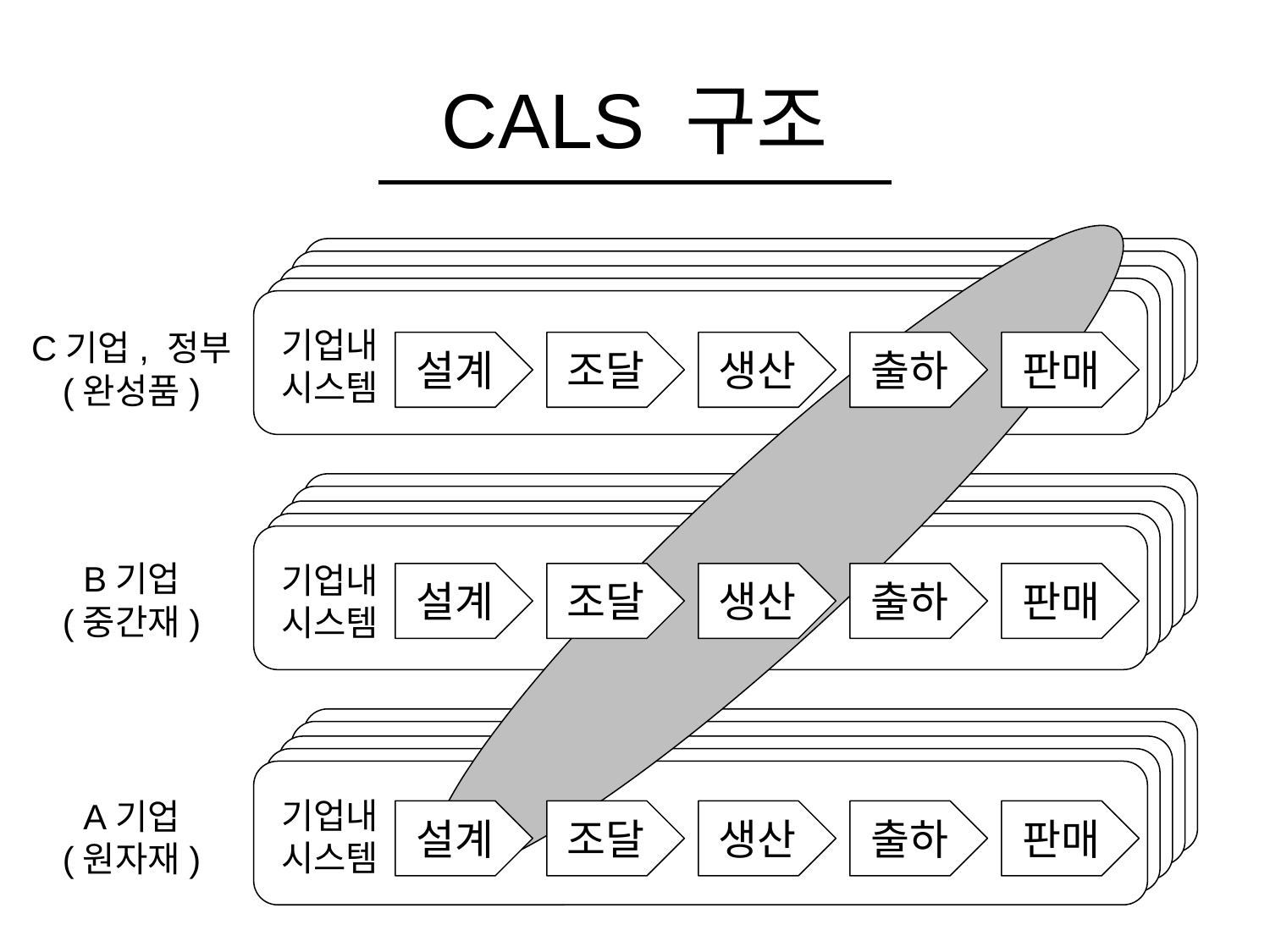

# CALS 구조

기업내
시스템
C기업, 정부
(완성품)
설계
조달
생산
출하
판매

기업내
시스템
B기업
(중간재)
설계
조달
생산
출하
판매

기업내
시스템
A기업
(원자재)
설계
조달
생산
출하
판매